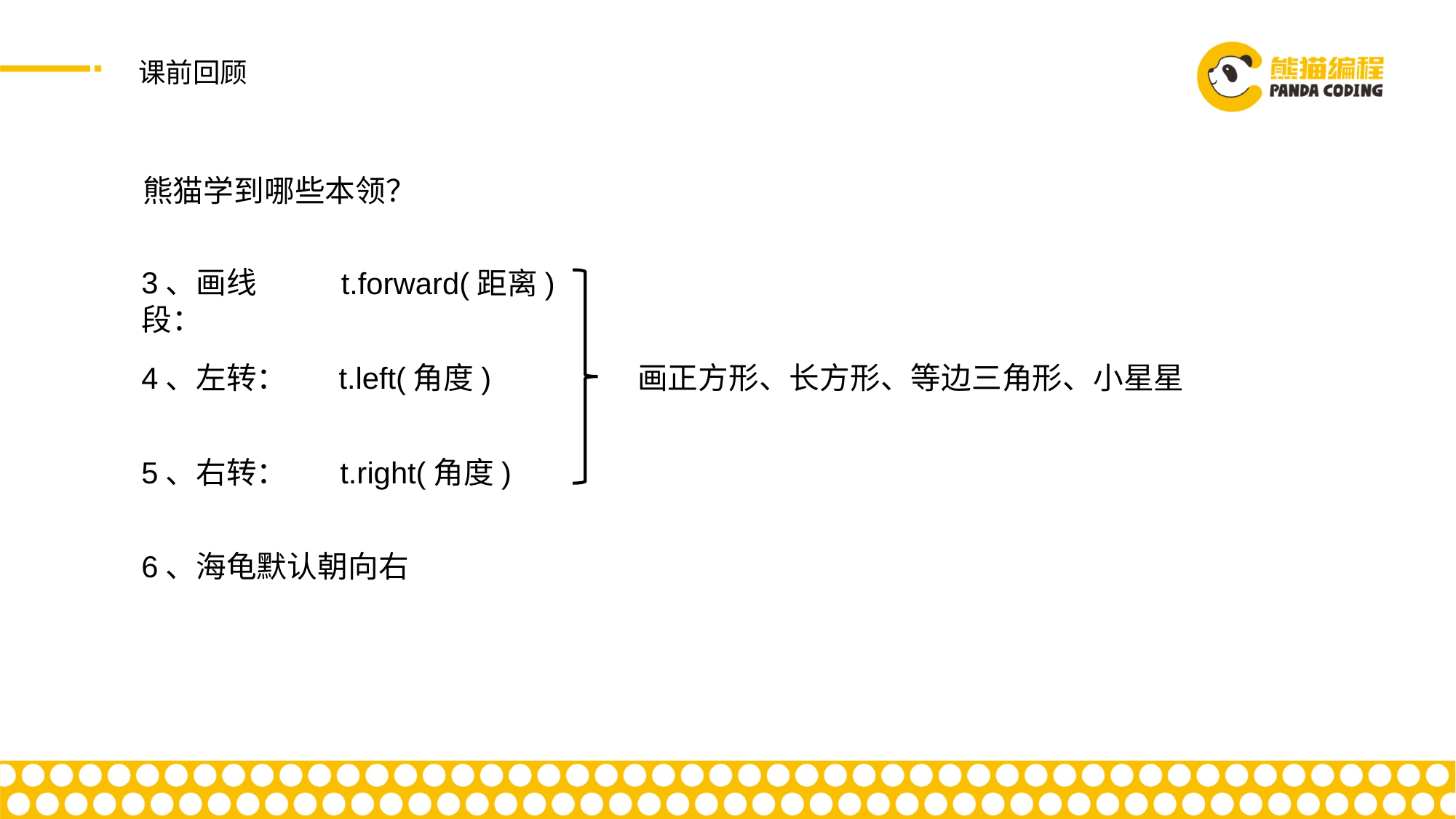

课前回顾
熊猫学到哪些本领？
3、画线段：
t.forward(距离)

4、左转：
t.left(角度)
画正方形、长方形、等边三角形、小星星
5、右转：
t.right(角度)
6、海龟默认朝向右